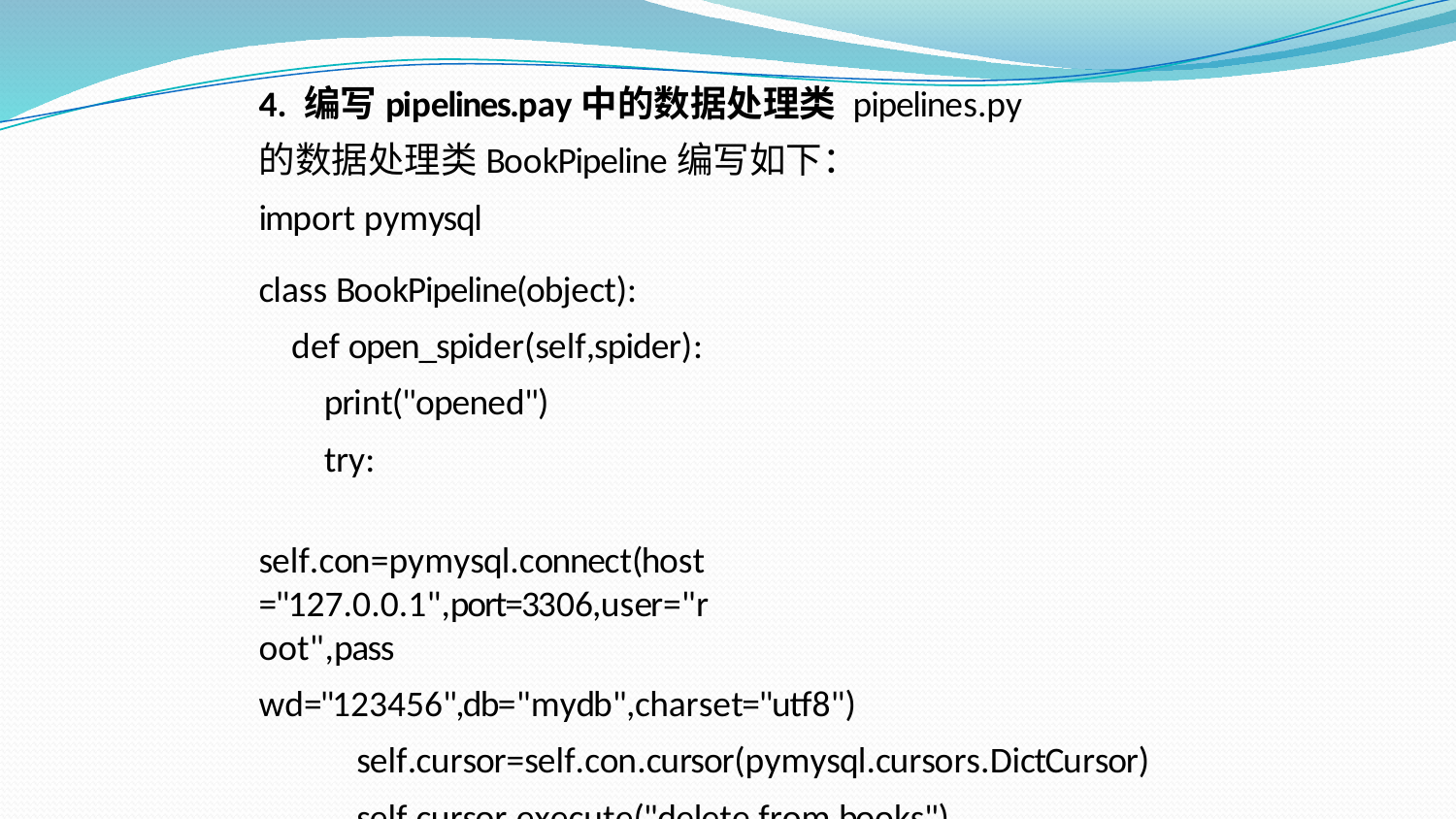

4. 编写pipelines.pay中的数据处理类 pipelines.py的数据处理类BookPipeline编写如下：
import pymysql
class BookPipeline(object):
def open_spider(self,spider): print("opened")
try:
      self.con=pymysql.connect(host="127.0.0.1",port=3306,user="root",pass
wd="123456",db="mydb",charset="utf8") self.cursor=self.con.cursor(pymysql.cursors.DictCursor) self.cursor.execute("delete from books")